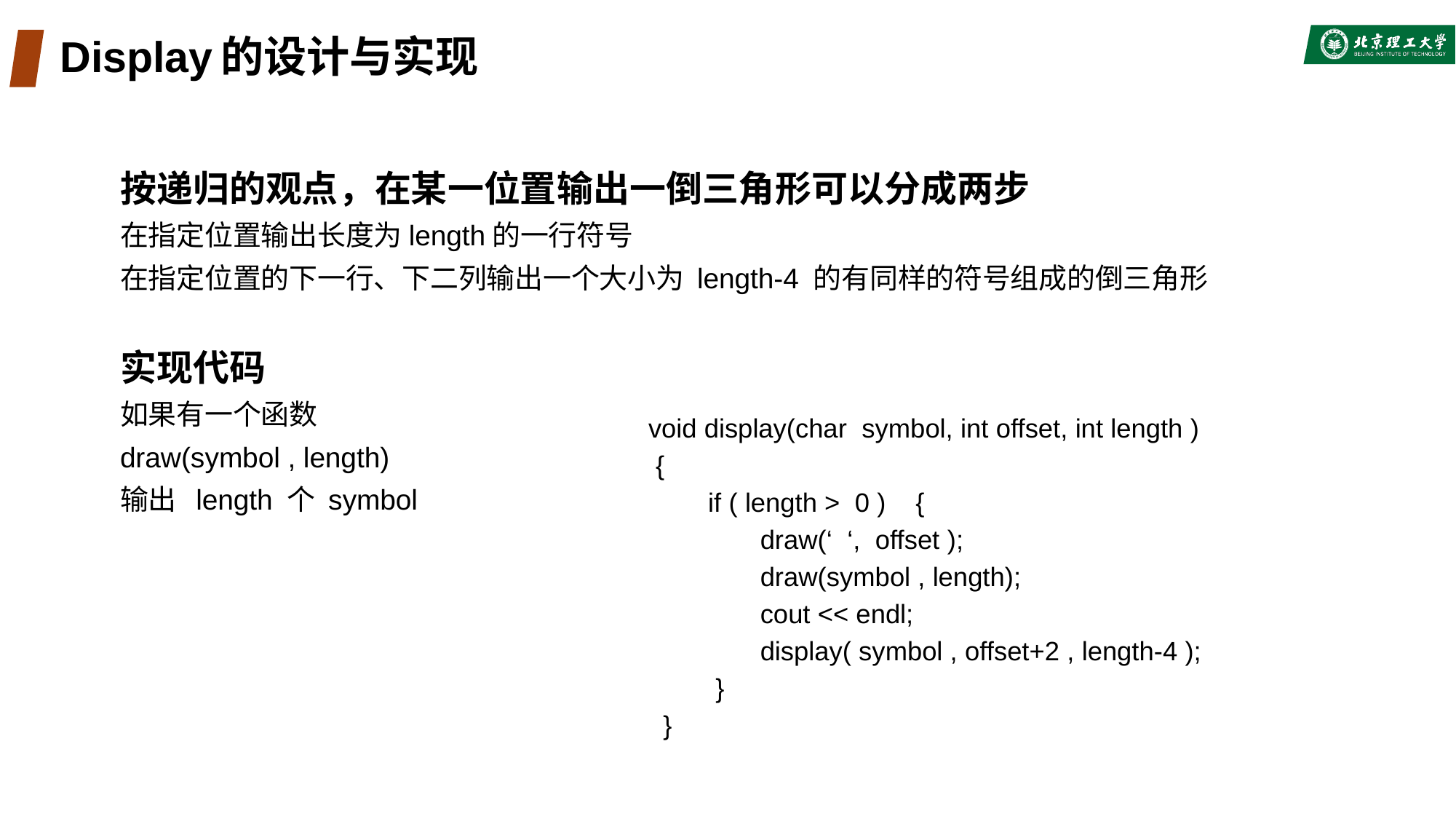

# Display的设计与实现
按递归的观点，在某一位置输出一倒三角形可以分成两步
在指定位置输出长度为length的一行符号
在指定位置的下一行、下二列输出一个大小为 length-4 的有同样的符号组成的倒三角形

实现代码
如果有一个函数
draw(symbol , length)
输出  length 个 symbol
void display(char  symbol, int offset, int length )
 {
        if ( length >  0 )    {
               draw(‘  ‘,  offset );
               draw(symbol , length);
               cout << endl;
               display( symbol , offset+2 , length-4 );
         }
  }